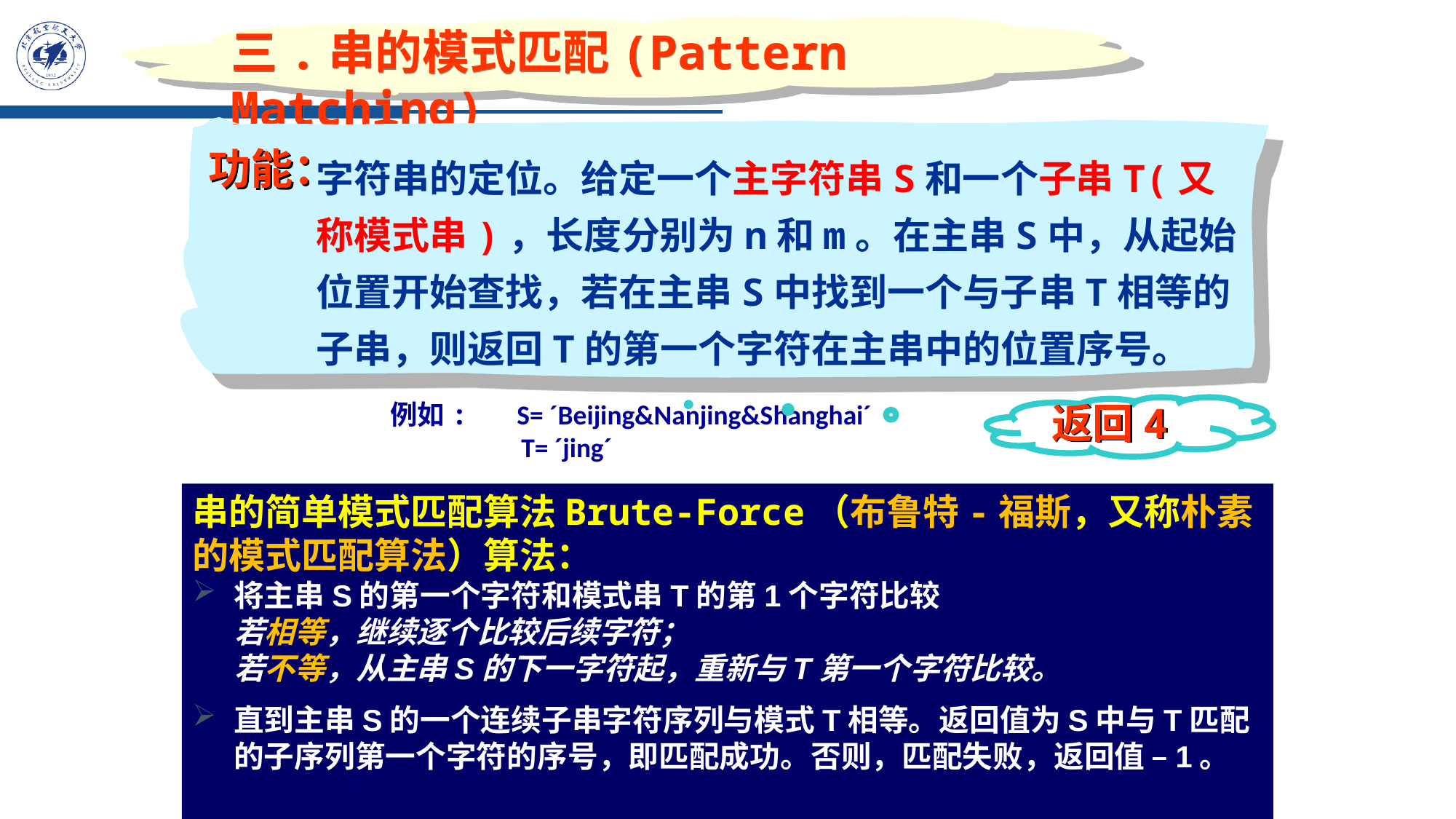

三.串的模式匹配(Pattern Matching)

功能：
字符串的定位。给定一个主字符串S和一个子串T(又称模式串)，长度分别为n和m。在主串S中，从起始位置开始查找，若在主串S中找到一个与子串T相等的子串，则返回T的第一个字符在主串中的位置序号。
例如:   S= ´Beijing&Nanjing&Shanghai´
        T= ´jing´
返回4

串的简单模式匹配算法Brute-Force（布鲁特-福斯，又称朴素的模式匹配算法）算法：
将主串S的第一个字符和模式串T的第1个字符比较
     若相等，继续逐个比较后续字符；
     若不等，从主串S的下一字符起，重新与T第一个字符比较。
直到主串S的一个连续子串字符序列与模式T相等。返回值为S中与T匹配的子序列第一个字符的序号，即匹配成功。否则，匹配失败，返回值 –1。